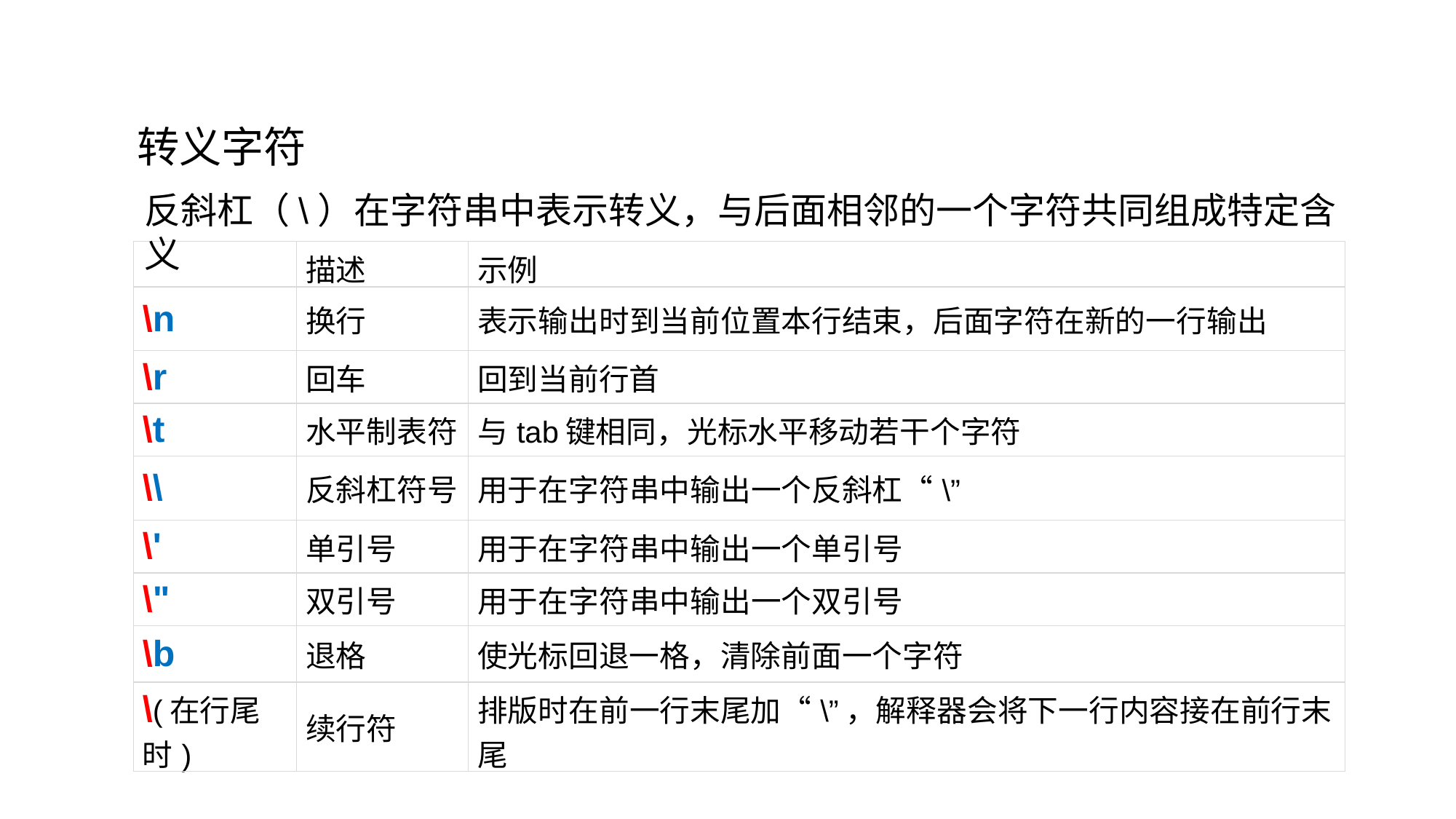

转义字符
反斜杠（\）在字符串中表示转义，与后面相邻的一个字符共同组成特定含义
|  | 描述 | 示例 |
| --- | --- | --- |
| \n | 换行 | 表示输出时到当前位置本行结束，后面字符在新的一行输出 |
| \r | 回车 | 回到当前行首 |
| \t | 水平制表符 | 与tab键相同，光标水平移动若干个字符 |
| \\ | 反斜杠符号 | 用于在字符串中输出一个反斜杠“\” |
| \' | 单引号 | 用于在字符串中输出一个单引号 |
| \" | 双引号 | 用于在字符串中输出一个双引号 |
| \b | 退格 | 使光标回退一格，清除前面一个字符 |
| \(在行尾时) | 续行符 | 排版时在前一行末尾加“\”，解释器会将下一行内容接在前行末尾 |